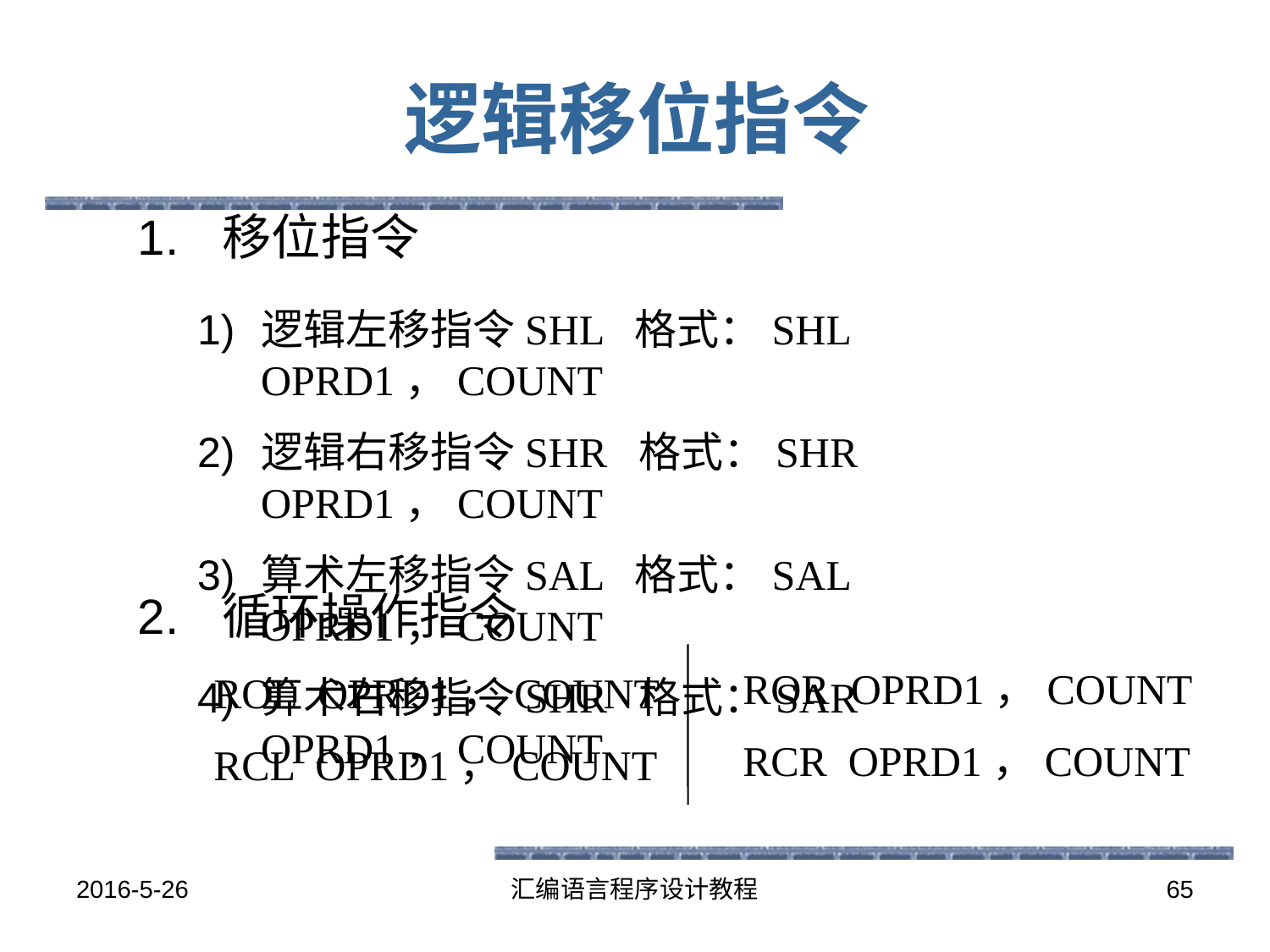

# 逻辑移位指令
移位指令

循环操作指令
逻辑左移指令SHL  格式：SHL  OPRD1，COUNT
逻辑右移指令SHR  格式：SHR  OPRD1，COUNT
算术左移指令SAL  格式：SAL  OPRD1，COUNT
算术右移指令SHR  格式：SAR  OPRD1，COUNT

ROR  OPRD1，COUNT
RCR  OPRD1，COUNT
ROL  OPRD1，COUNT
RCL  OPRD1，COUNT
2016-5-26
汇编语言程序设计教程
65